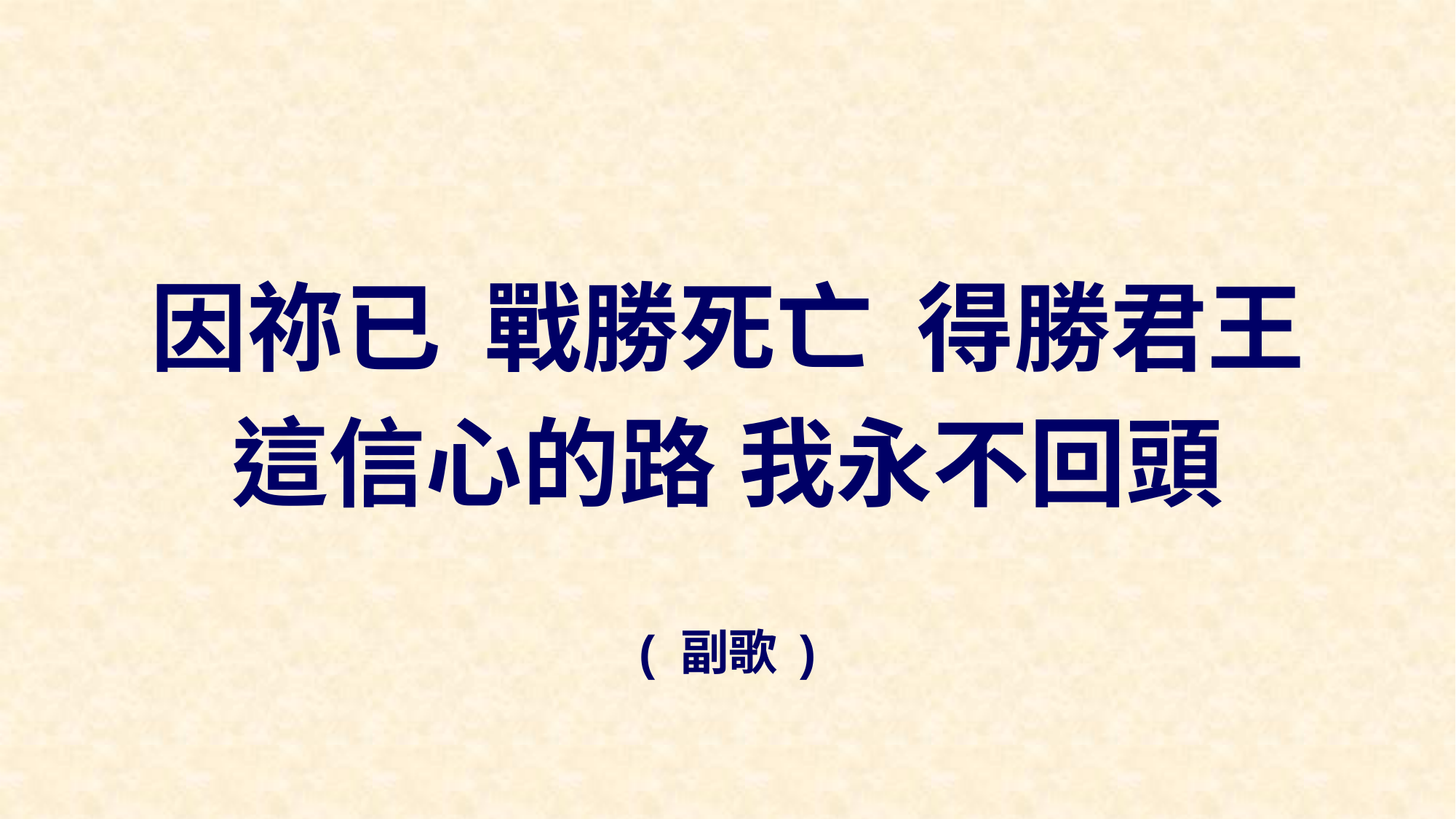

因祢已  戰勝死亡  得勝君王
這信心的路 我永不回頭
( 副歌 )